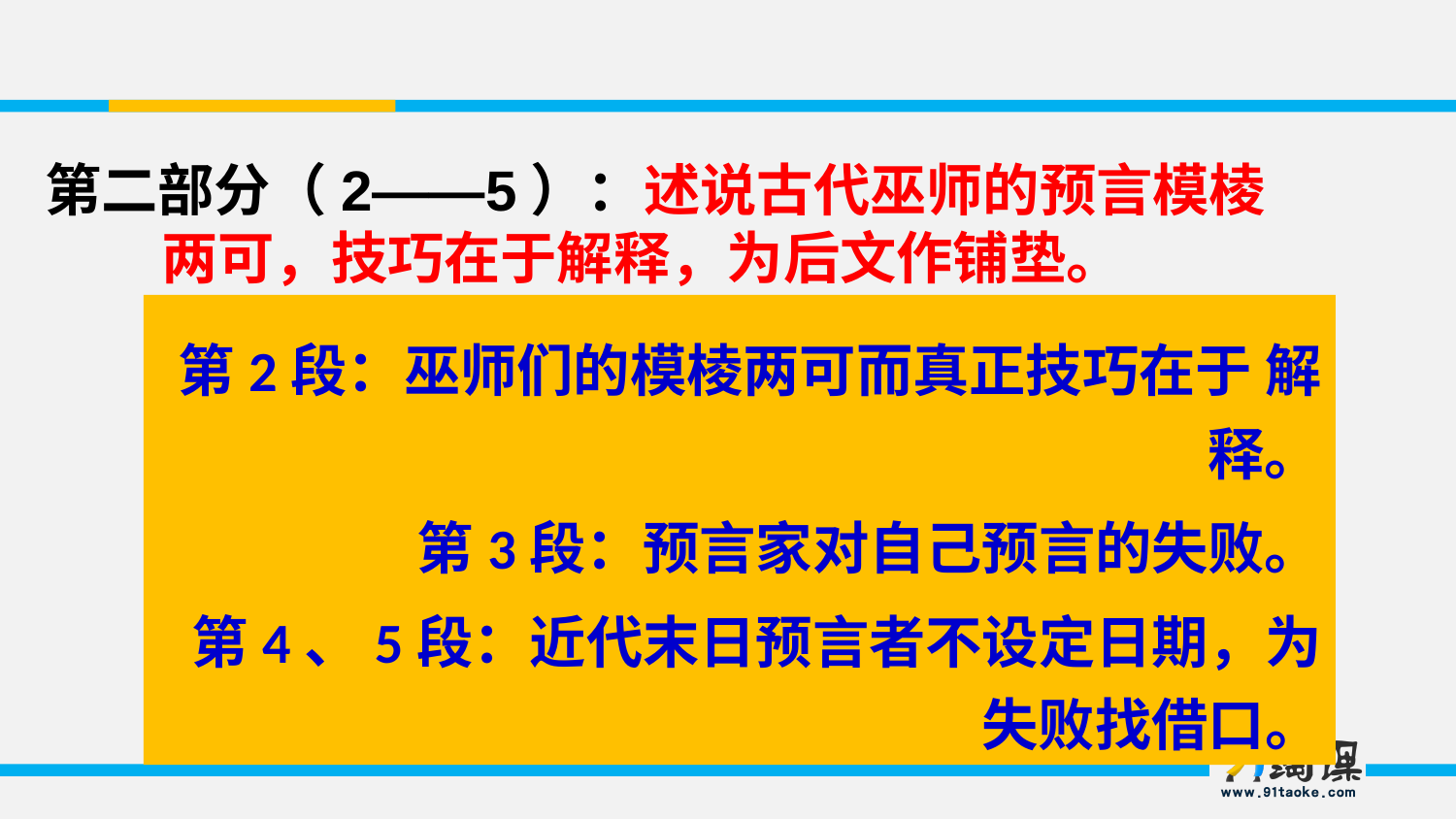

第二部分（2——5）：述说古代巫师的预言模棱
两可，技巧在于解释，为后文作铺垫。
第2段：巫师们的模棱两可而真正技巧在于 解释。
第3段：预言家对自己预言的失败。
第4、5段：近代末日预言者不设定日期，为失败找借口。